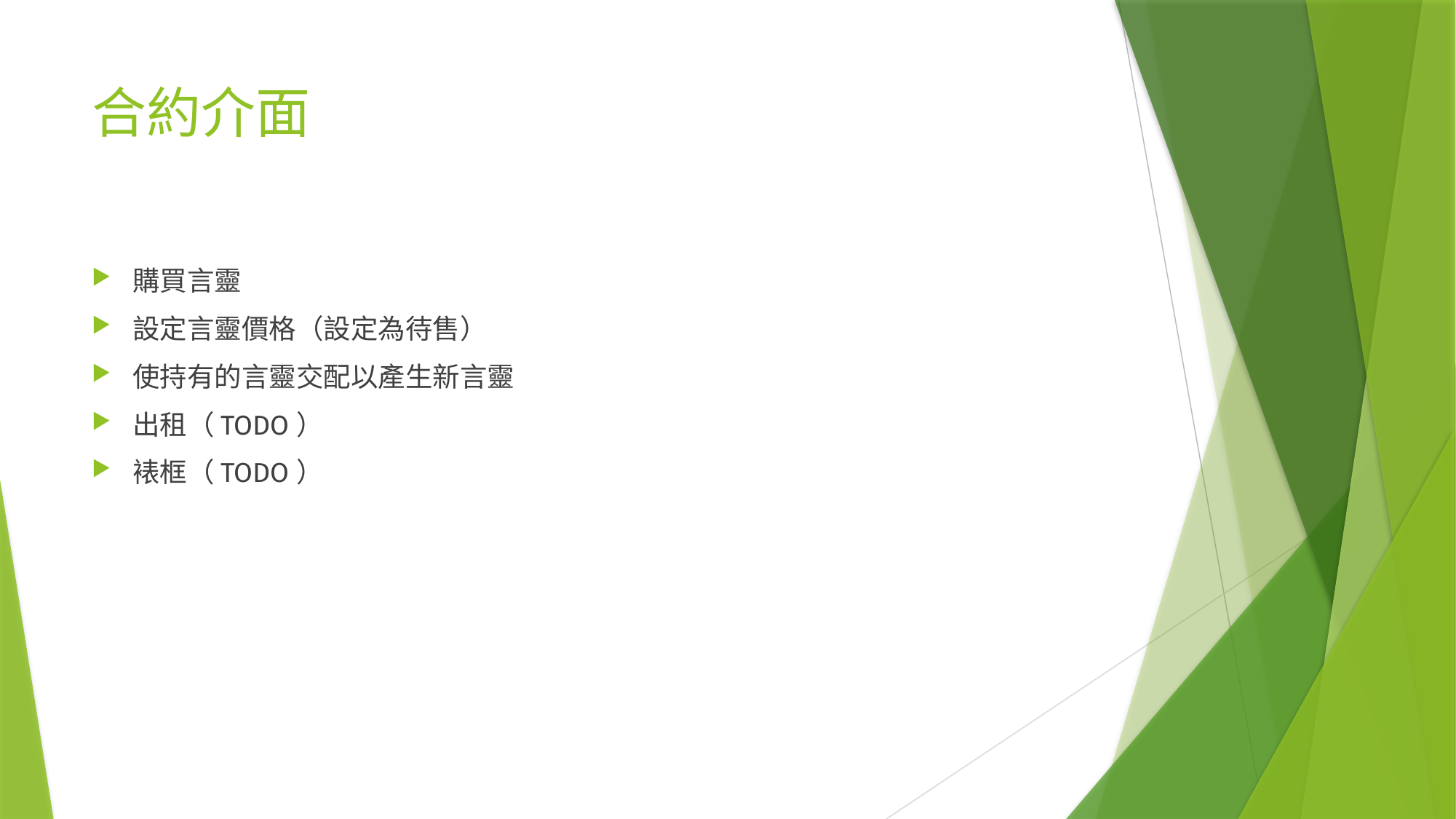

# 合約介面
購買言靈
設定言靈價格（設定為待售）
使持有的言靈交配以產生新言靈
出租（TODO）
裱框（TODO）